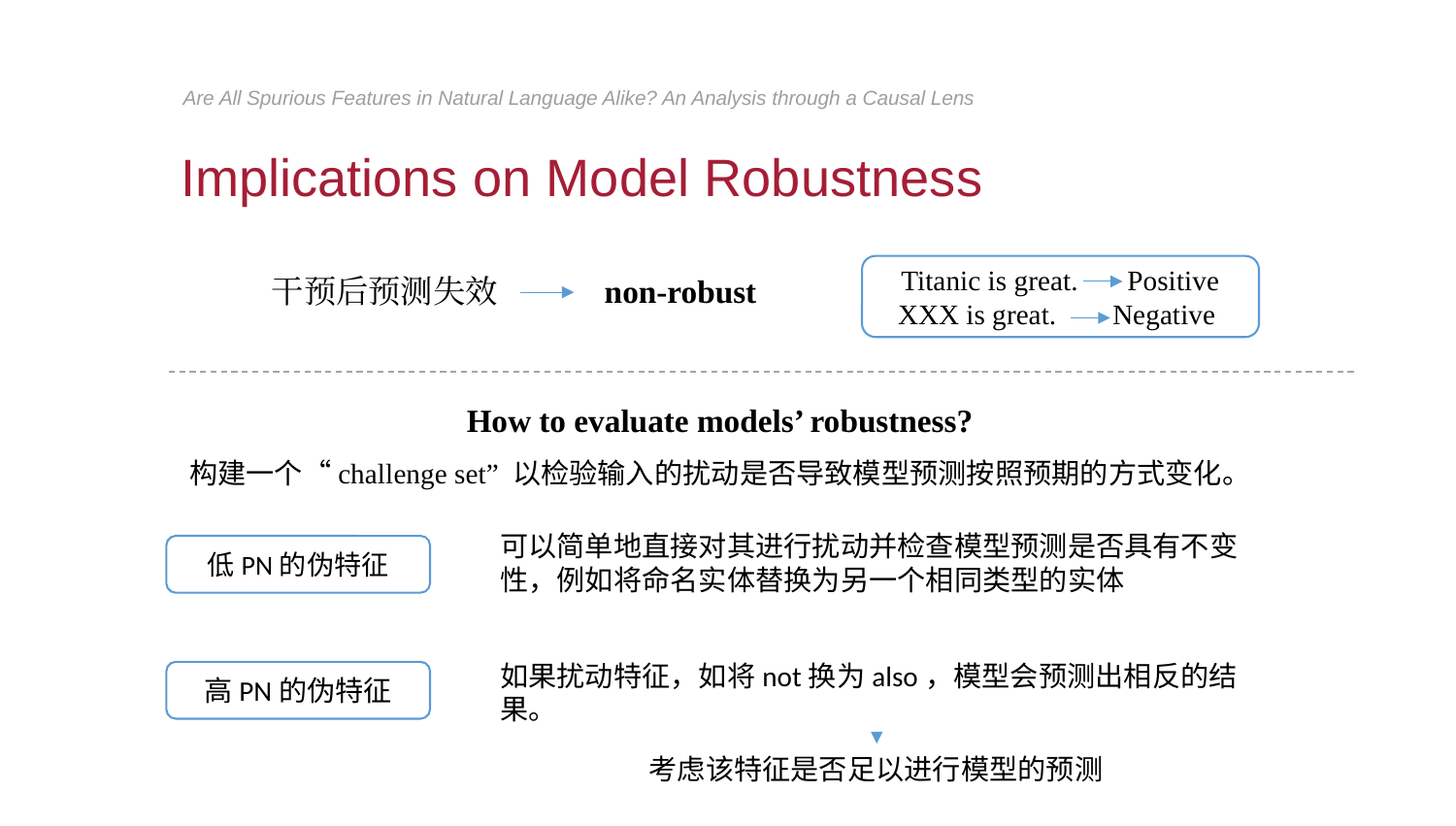

Are All Spurious Features in Natural Language Alike? An Analysis through a Causal Lens
Implications on Model Robustness
Titanic is great.       Positive
XXX is great.        Negative
干预后预测失效            non-robust
How to evaluate models’ robustness?
构建一个“challenge set” 以检验输入的扰动是否导致模型预测按照预期的方式变化。
可以简单地直接对其进行扰动并检查模型预测是否具有不变性，例如将命名实体替换为另一个相同类型的实体
低PN的伪特征
如果扰动特征，如将not换为also，模型会预测出相反的结果。
高PN的伪特征
考虑该特征是否足以进行模型的预测